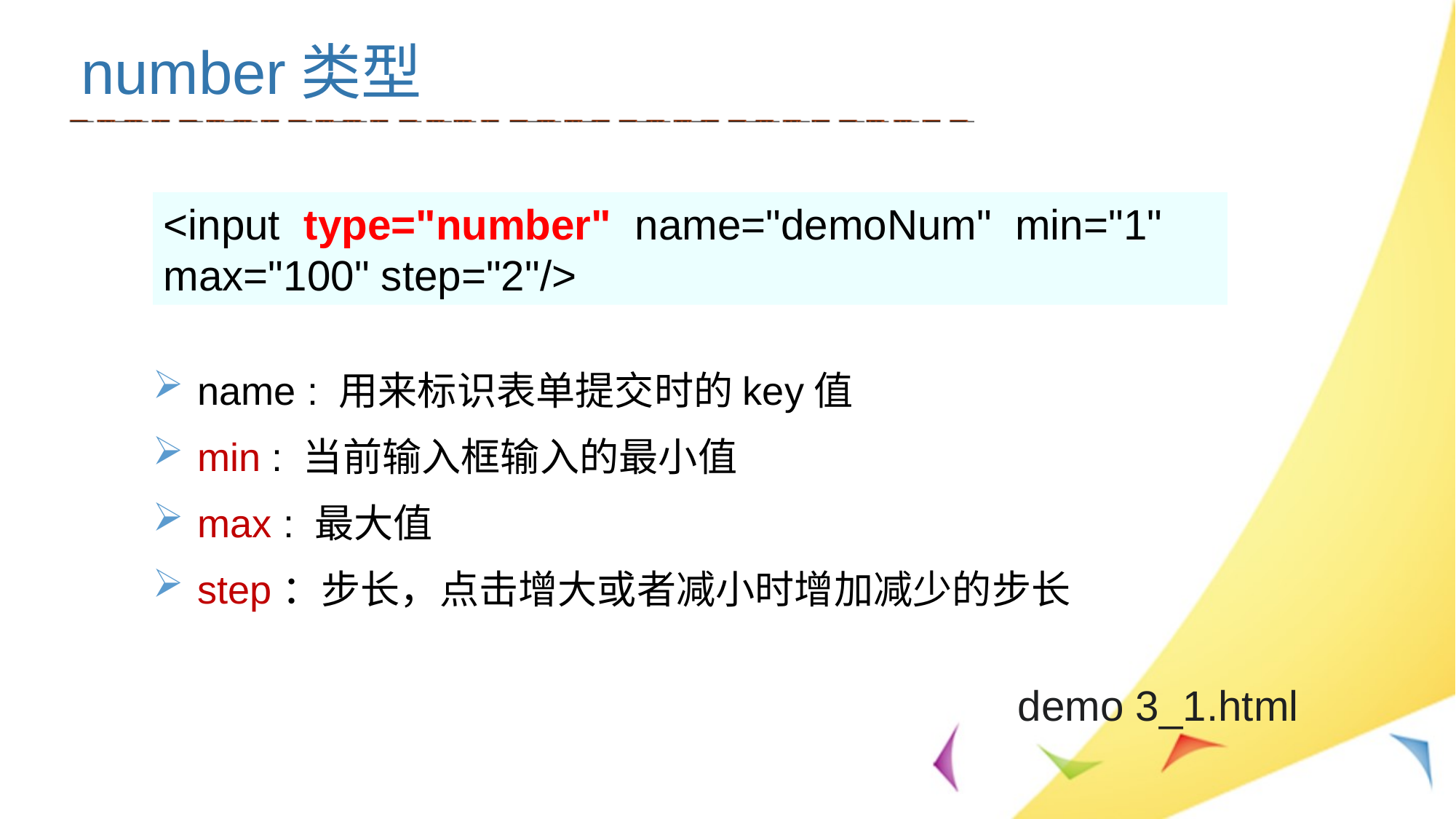

number类型

name : 用来标识表单提交时的key值
min : 当前输入框输入的最小值
max : 最大值
step：步长，点击增大或者减小时增加减少的步长

<input  type="number"  name="demoNum"  min="1" max="100" step="2"/>
demo 3_1.html